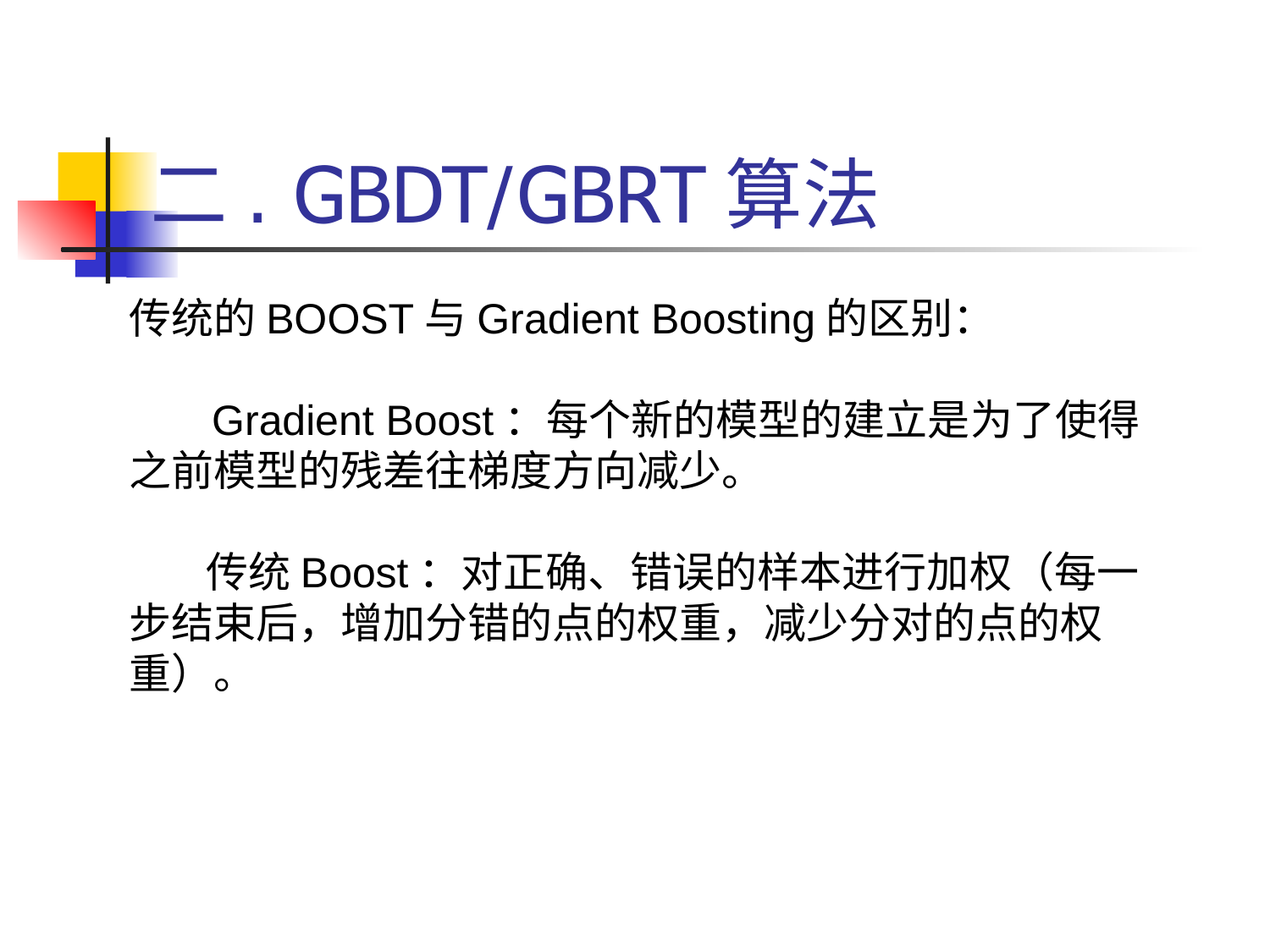

# 二. GBDT/GBRT算法
传统的BOOST与Gradient Boosting的区别：

       Gradient Boost：每个新的模型的建立是为了使得之前模型的残差往梯度方向减少。

       传统Boost：对正确、错误的样本进行加权（每一步结束后，增加分错的点的权重，减少分对的点的权重）。